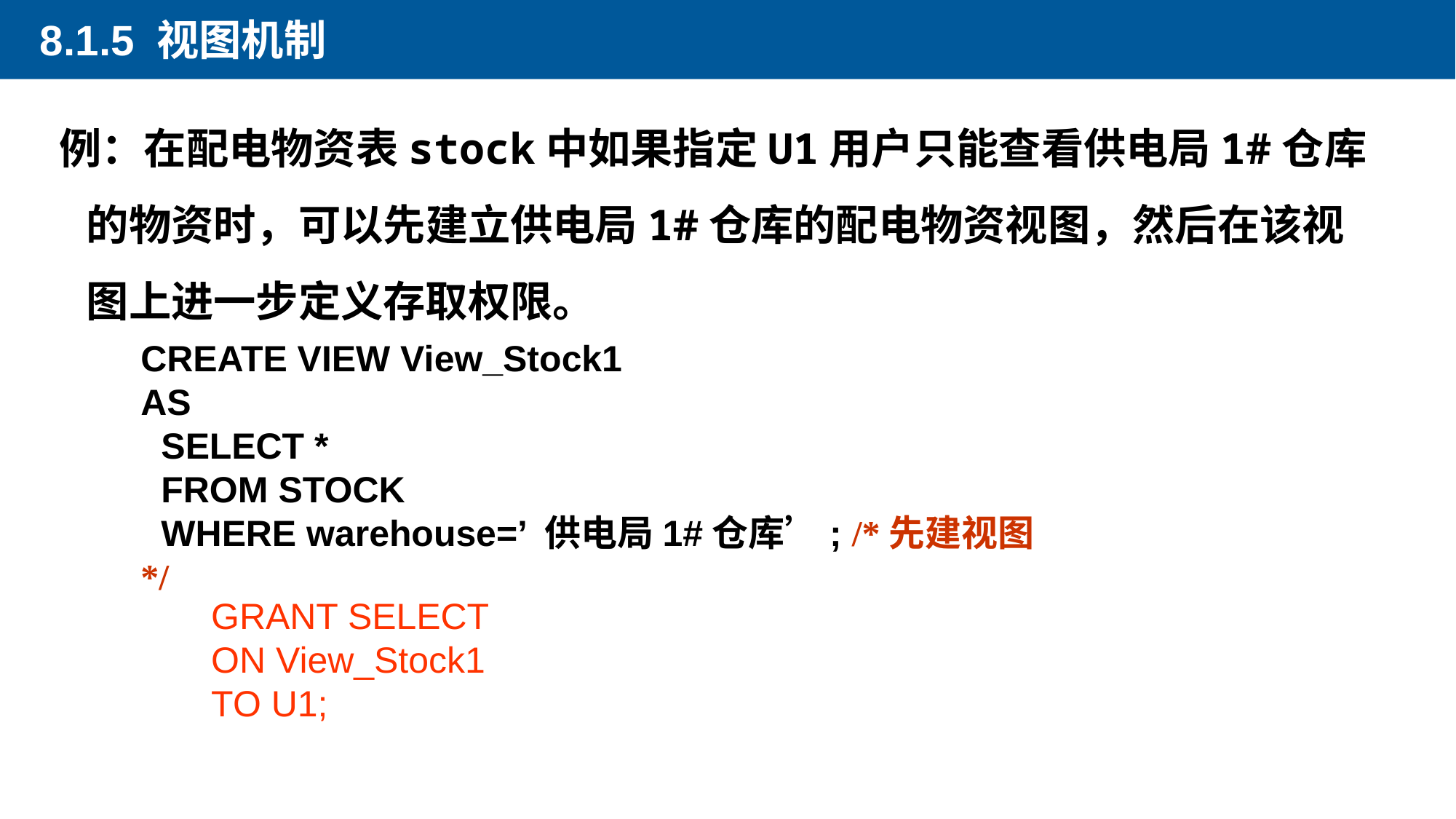

8.1.5 视图机制
例：在配电物资表stock中如果指定U1用户只能查看供电局1#仓库的物资时，可以先建立供电局1#仓库的配电物资视图，然后在该视图上进一步定义存取权限。

CREATE VIEW View_Stock1
AS
  SELECT *
  FROM STOCK
  WHERE warehouse=’ 供电局1#仓库’; /*先建视图*/
GRANT SELECT
ON View_Stock1
TO U1;